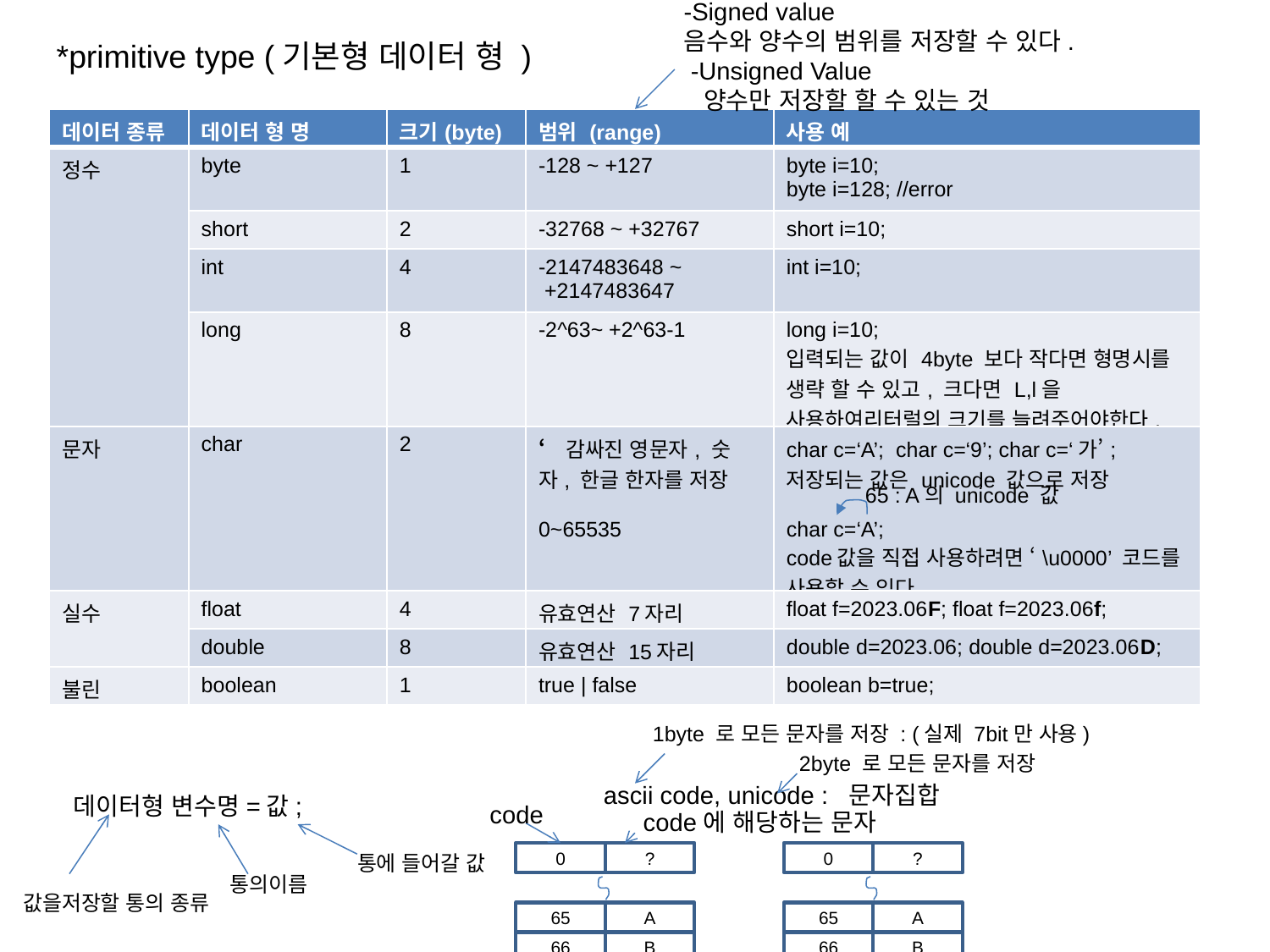

-Signed value
음수와 양수의 범위를 저장할 수 있다.
 -Unsigned Value
  양수만 저장할 할 수 있는 것
*primitive type (기본형 데이터 형 )

| 데이터 종류 | 데이터 형 명 | 크기(byte) | 범위 (range) | 사용 예 |
| --- | --- | --- | --- | --- |
| 정수 | byte | 1 | -128 ~ +127 | byte i=10; byte i=128; //error |
|  | short | 2 | -32768 ~ +32767 | short i=10; |
|  | int | 4 | -2147483648 ~ +2147483647 | int i=10; |
|  | long | 8 | -2^63~ +2^63-1 | long i=10; 입력되는 값이 4byte 보다 작다면 형명시를 생략 할 수 있고, 크다면 L,l을 사용하여리터럴의 크기를 늘려주어야한다. |
| 문자 | char | 2 | ‘감싸진 영문자, 숫자, 한글 한자를 저장 0~65535 | char c=‘A’; char c=‘9’; char c=‘가’; 저장되는 값은 unicode 값으로 저장 char c=‘A’; code값을 직접 사용하려면 ‘\u0000’ 코드를 사용할 수 있다. |
| 실수 | float | 4 | 유효연산 7자리 | float f=2023.06F; float f=2023.06f; |
|  | double | 8 | 유효연산 15자리 | double d=2023.06; double d=2023.06D; |
| 불린 | boolean | 1 | true | false | boolean b=true; |
65 : A의 unicode 값

1byte 로 모든 문자를 저장 : (실제 7bit만 사용)
2byte 로 모든 문자를 저장
ascii code, unicode :  문자집합
데이터형 변수명=값;
code
code에 해당하는 문자
0
?
0
?
통에 들어갈 값
통의이름

값을저장할 통의 종류
65
A
65
A
66
B
66
B

122
z
122
z

255
?
65535
?